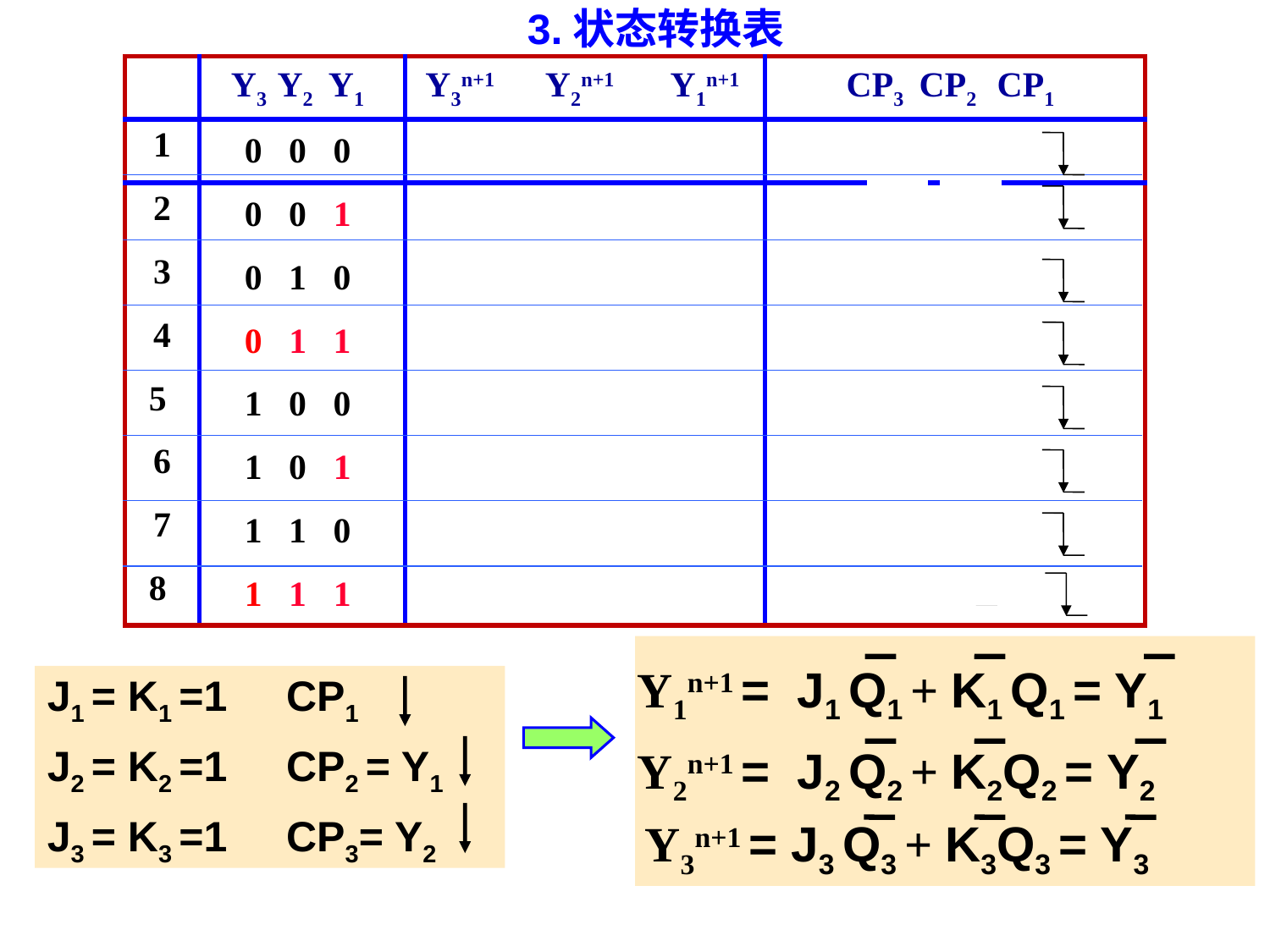

3.状态转换表
|  | Y3 Y2 Y1 | Y3n+1 | Y2n+1 | Y1n+1 | CP3 CP2 CP1 |
| --- | --- | --- | --- | --- | --- |
| 1 | 0 0 0 |  |  |  |  |
| 2 | 0 0 1 |  |  |  |  |
| 3 | 0 1 0 |  |  |  |  |
| 4 | 0 1 1 |  |  |  |  |
| 5 | 1 0 0 |  |  |  |  |
| 6 | 1 0 1 |  |  |  |  |
| 7 | 1 1 0 |  |  |  |  |
| 8 | 1 1 1 |  |  |  |  |

Y1n+1 =  J1 Q1 + K1 Q1 = Y1

Y2n+1 =  J2 Q2 + K2Q2 = Y2

Y3n+1 = J3 Q3 + K3Q3 = Y3

J1 = K1 =1     CP1
J2 = K2 =1     CP2 = Y1
J3 = K3 =1     CP3= Y2